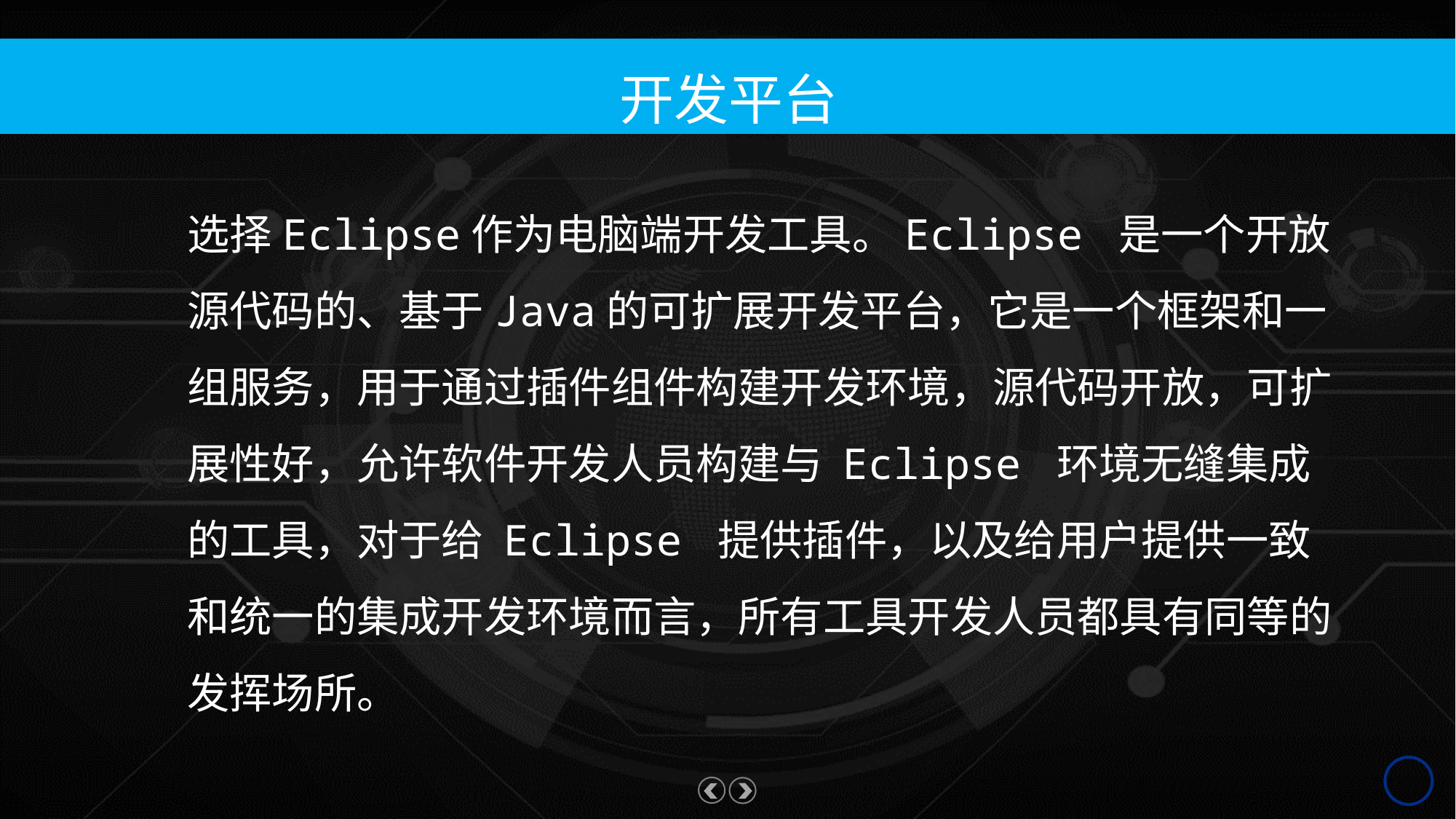

开发平台

选择Eclipse作为电脑端开发工具。Eclipse 是一个开放源代码的、基于Java的可扩展开发平台，它是一个框架和一组服务，用于通过插件组件构建开发环境，源代码开放，可扩展性好，允许软件开发人员构建与 Eclipse 环境无缝集成的工具，对于给 Eclipse 提供插件，以及给用户提供一致和统一的集成开发环境而言，所有工具开发人员都具有同等的发挥场所。